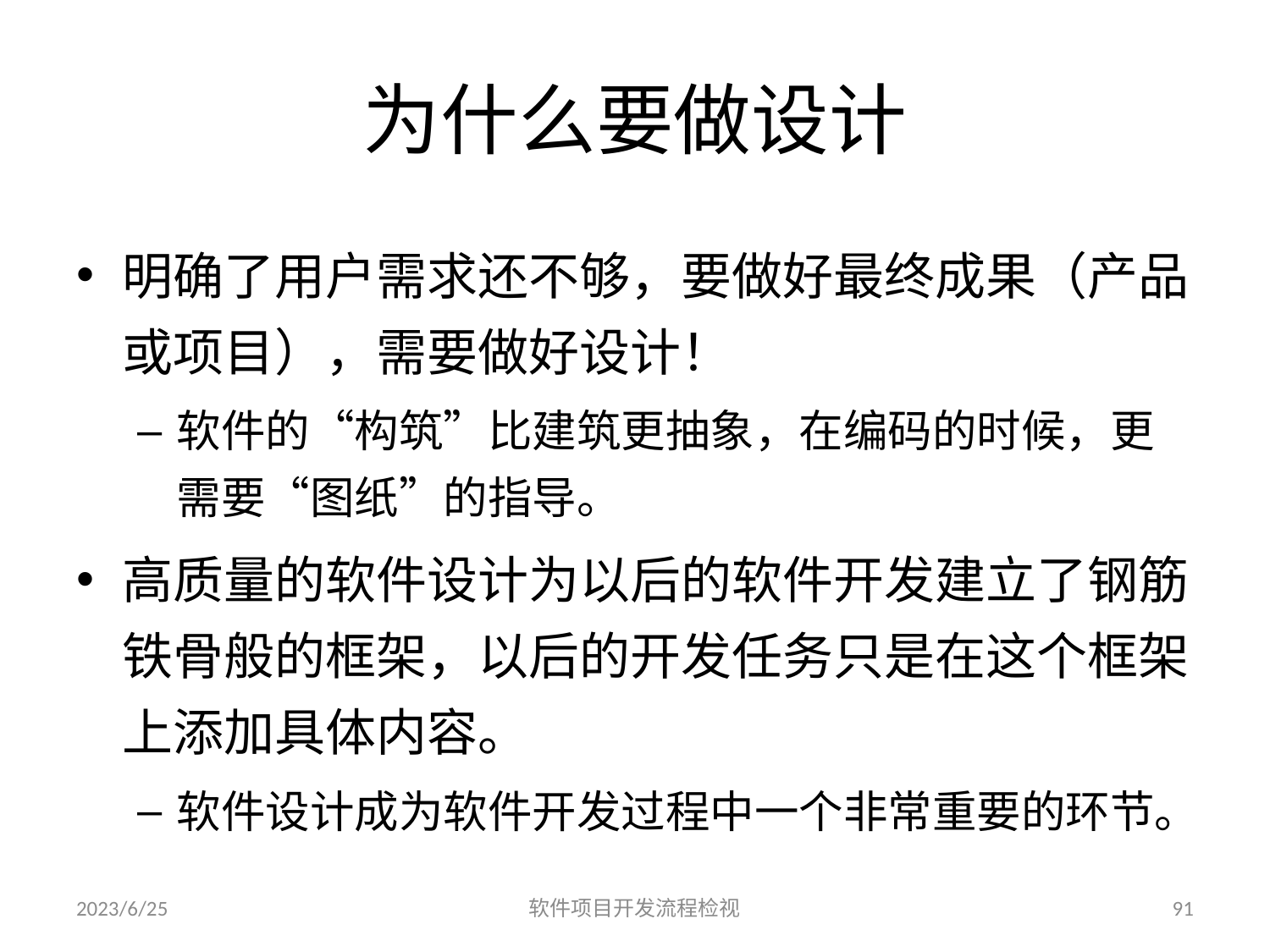

# 为什么要做设计
明确了用户需求还不够，要做好最终成果（产品或项目），需要做好设计！
软件的“构筑”比建筑更抽象，在编码的时候，更需要“图纸”的指导。
高质量的软件设计为以后的软件开发建立了钢筋铁骨般的框架，以后的开发任务只是在这个框架上添加具体内容。
软件设计成为软件开发过程中一个非常重要的环节。
2023/6/25
软件项目开发流程检视
91